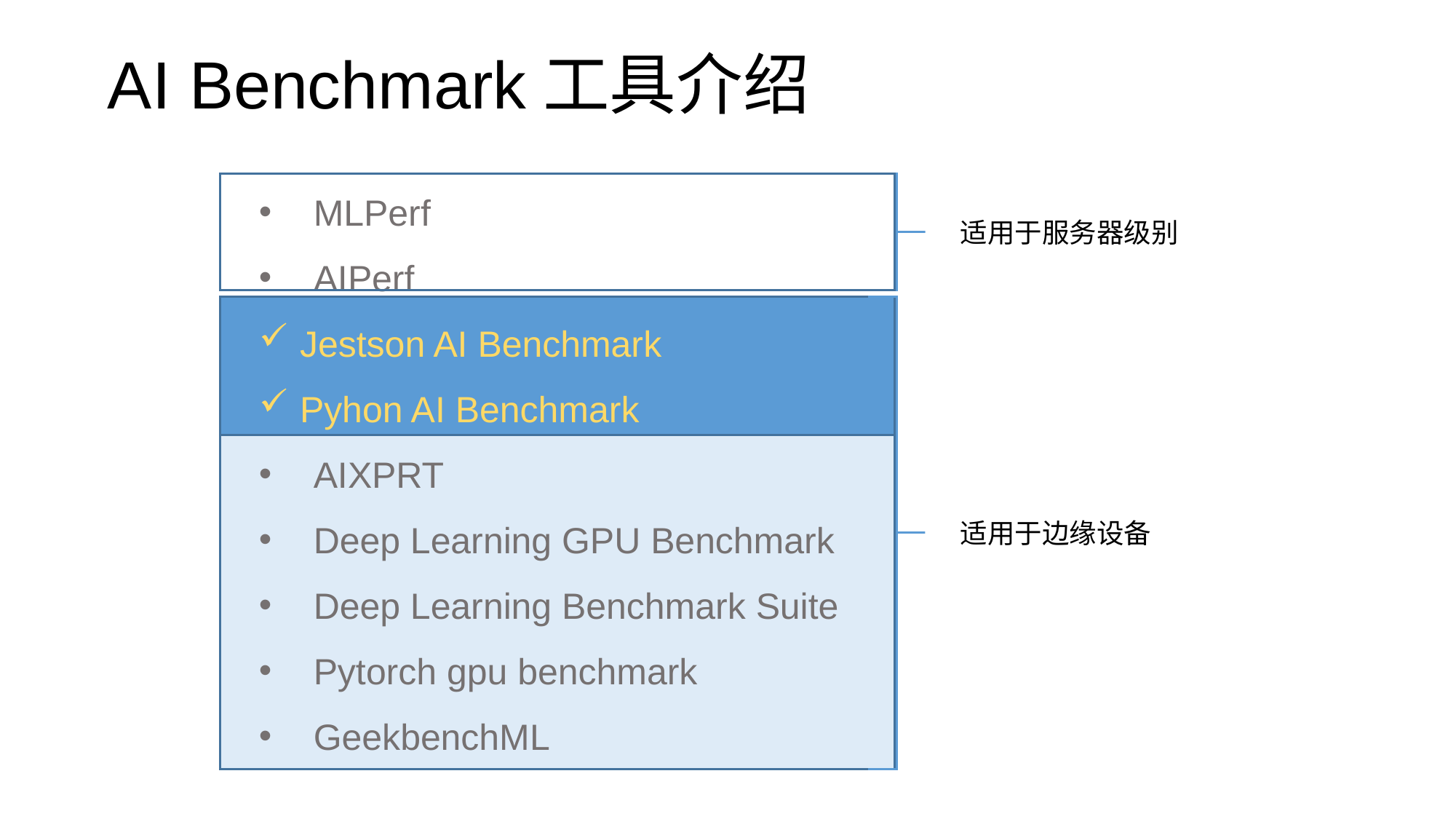

# AI Benchmark工具介绍
MLPerf
AIPerf
Jestson AI Benchmark
Pyhon AI Benchmark
AIXPRT
Deep Learning GPU Benchmark
Deep Learning Benchmark Suite
Pytorch gpu benchmark
GeekbenchML

适用于服务器级别

适用于边缘设备